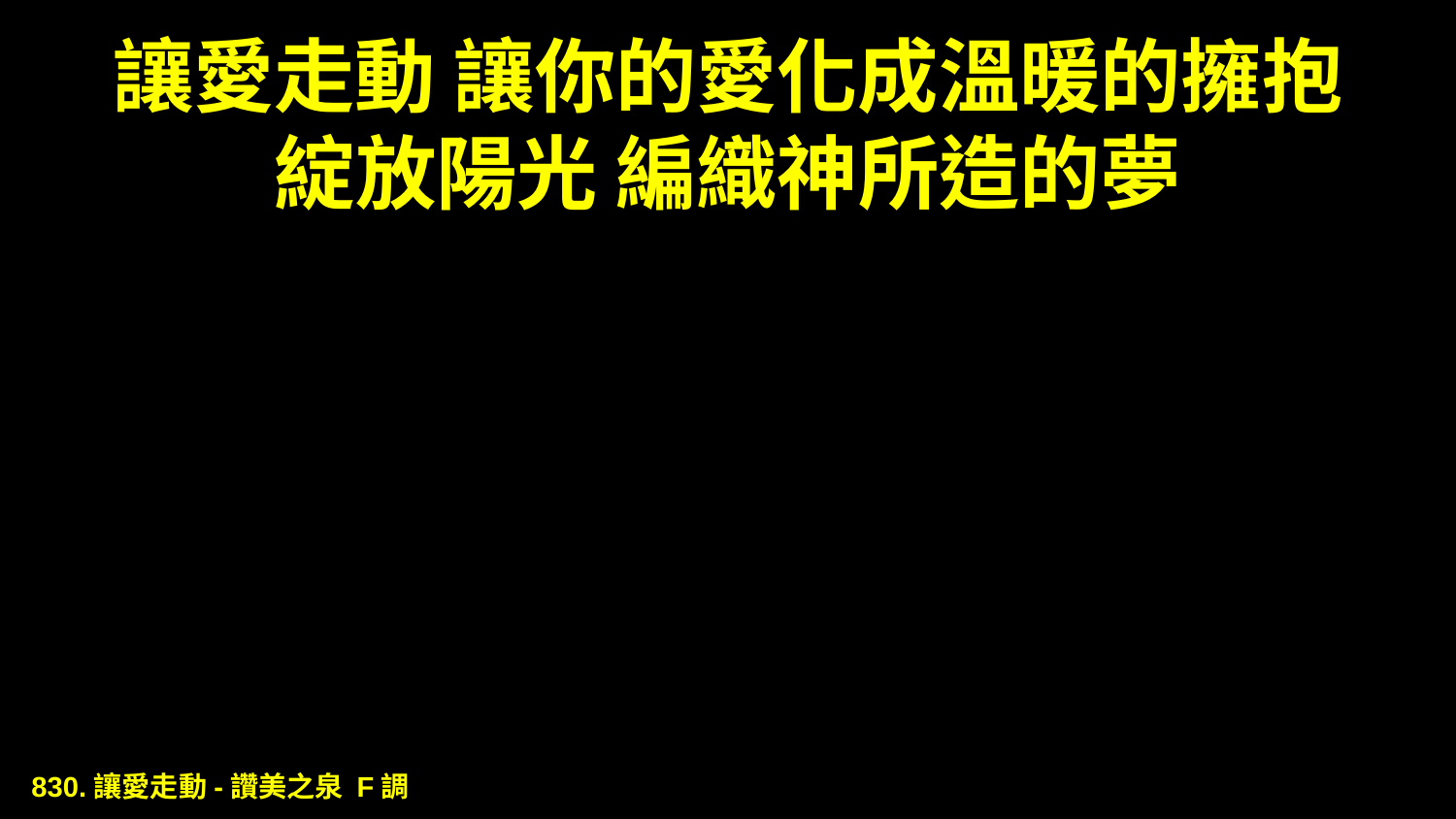

# 讓愛走動 讓你的愛化成溫暖的擁抱 綻放陽光 編織神所造的夢
830.讓愛走動-讚美之泉 F調